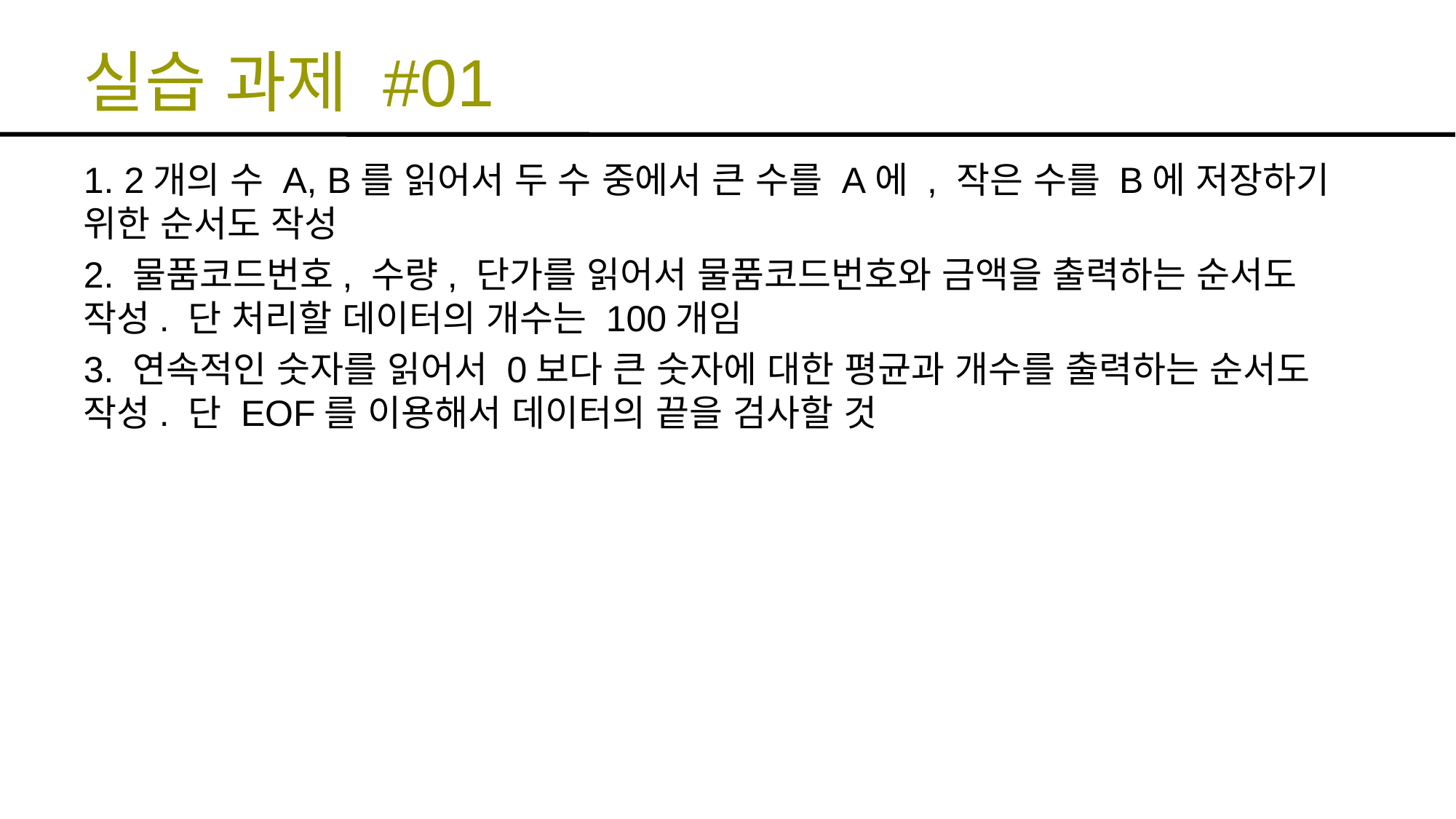

# 실습 과제 #01
1. 2개의 수 A, B를 읽어서 두 수 중에서 큰 수를 A에 , 작은 수를 B에 저장하기 위한 순서도 작성
2. 물품코드번호, 수량, 단가를 읽어서 물품코드번호와 금액을 출력하는 순서도 작성. 단 처리할 데이터의 개수는 100개임
3. 연속적인 숫자를 읽어서 0보다 큰 숫자에 대한 평균과 개수를 출력하는 순서도 작성. 단 EOF를 이용해서 데이터의 끝을 검사할 것